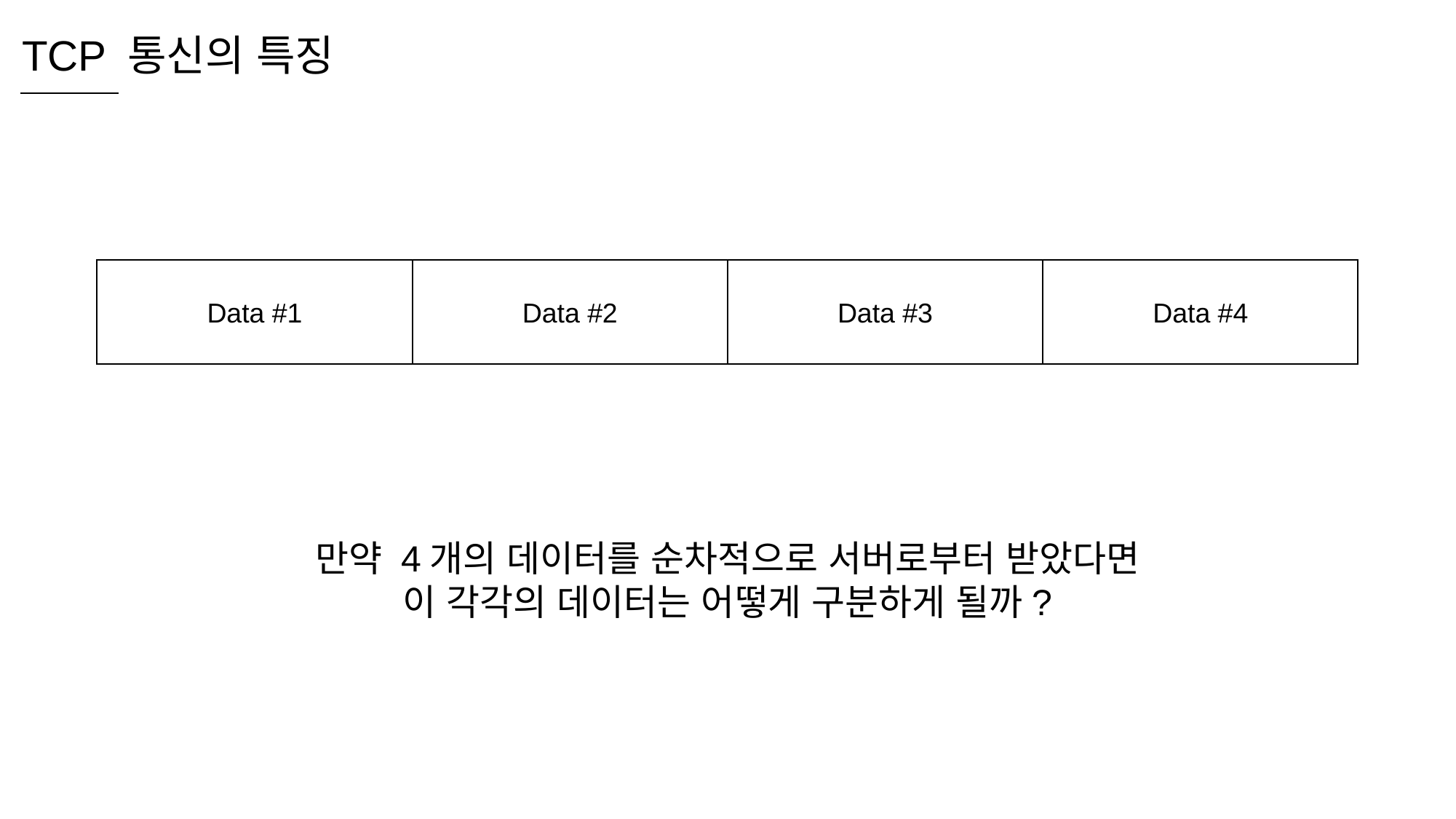

TCP 통신의 특징
Data #4
Data #3
Data #1
Data #2
만약 4개의 데이터를 순차적으로 서버로부터 받았다면
이 각각의 데이터는 어떻게 구분하게 될까?